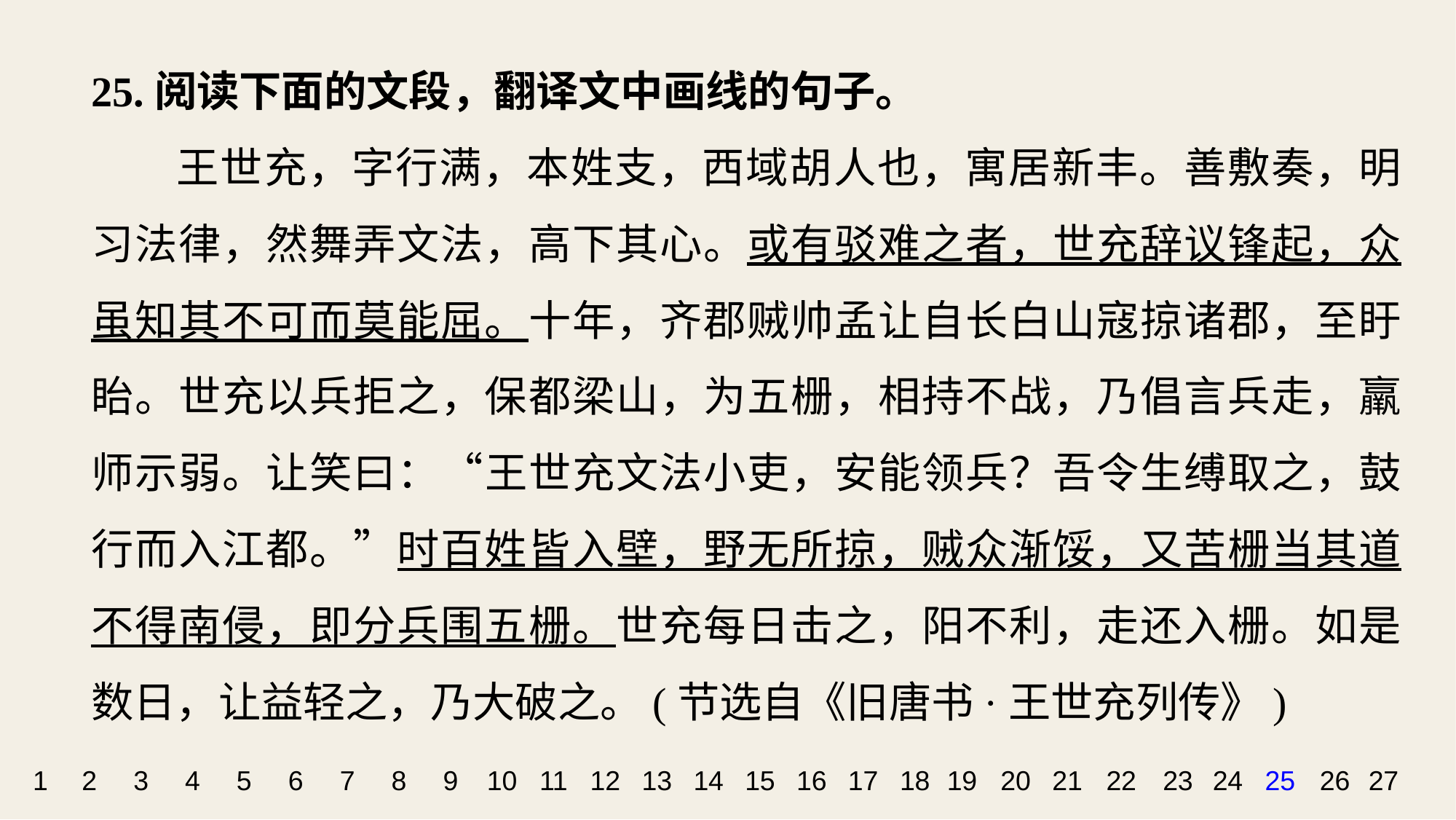

25.阅读下面的文段，翻译文中画线的句子。
王世充，字行满，本姓支，西域胡人也，寓居新丰。善敷奏，明习法律，然舞弄文法，高下其心。或有驳难之者，世充辞议锋起，众虽知其不可而莫能屈。十年，齐郡贼帅孟让自长白山寇掠诸郡，至盱眙。世充以兵拒之，保都梁山，为五栅，相持不战，乃倡言兵走，羸师示弱。让笑曰：“王世充文法小吏，安能领兵？吾令生缚取之，鼓行而入江都。”时百姓皆入壁，野无所掠，贼众渐馁，又苦栅当其道不得南侵，即分兵围五栅。世充每日击之，阳不利，走还入栅。如是数日，让益轻之，乃大破之。(节选自《旧唐书·王世充列传》)
1
2
3
4
5
6
7
8
9
10
11
12
13
14
15
16
17
18
19
20
21
22
23
24
25
26
27